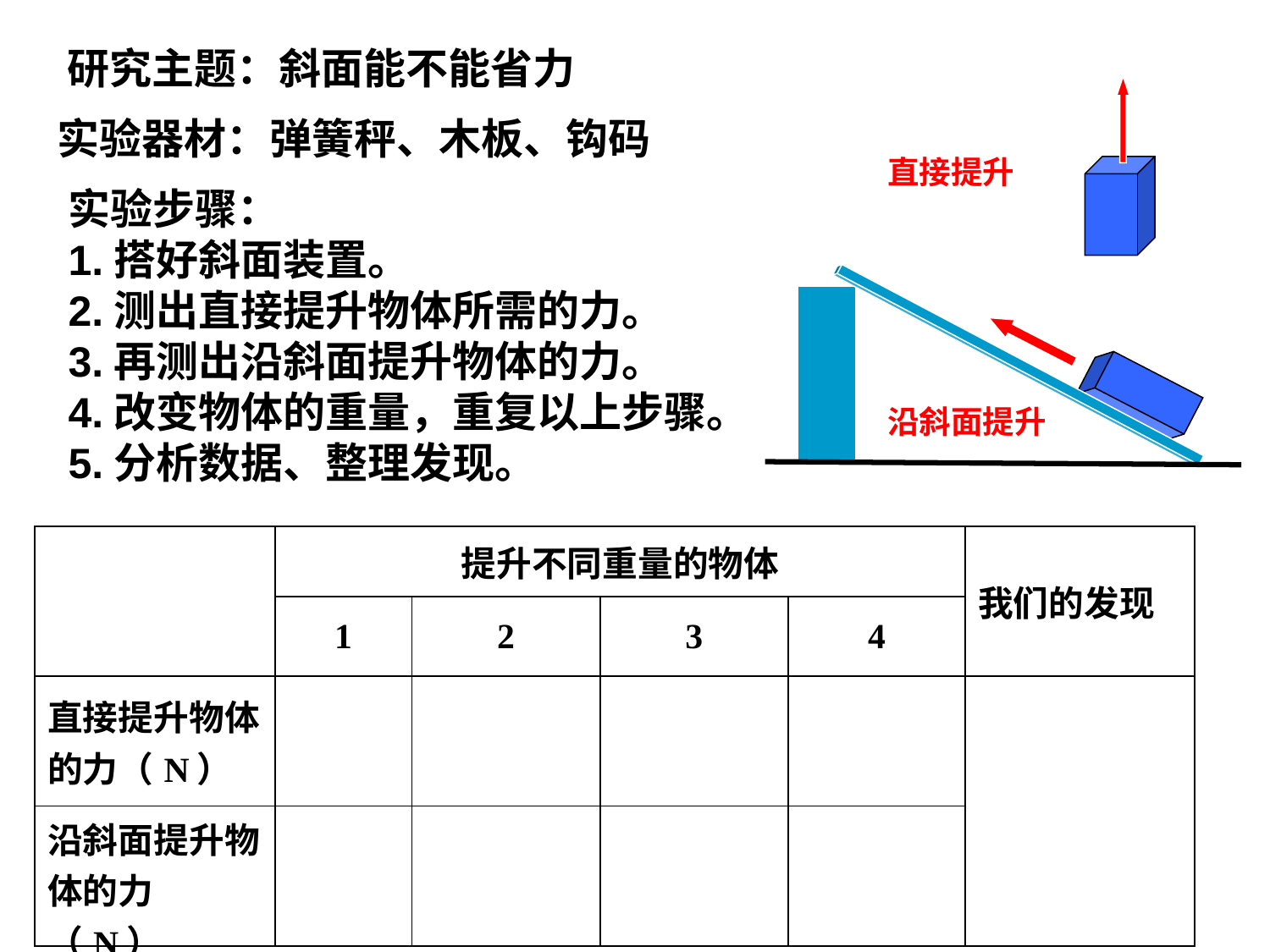

研究主题：斜面能不能省力

实验器材：弹簧秤、木板、钩码
直接提升
实验步骤：
1.搭好斜面装置。
2.测出直接提升物体所需的力。
3.再测出沿斜面提升物体的力。
4.改变物体的重量，重复以上步骤。
5.分析数据、整理发现。

沿斜面提升
|  | 提升不同重量的物体 |  |  |  | 我们的发现 |
| --- | --- | --- | --- | --- | --- |
|  | 1 | 2 | 3 | 4 |  |
| 直接提升物体的力（N） |  |  |  |  |  |
| 沿斜面提升物体的力（N） |  |  |  |  |  |